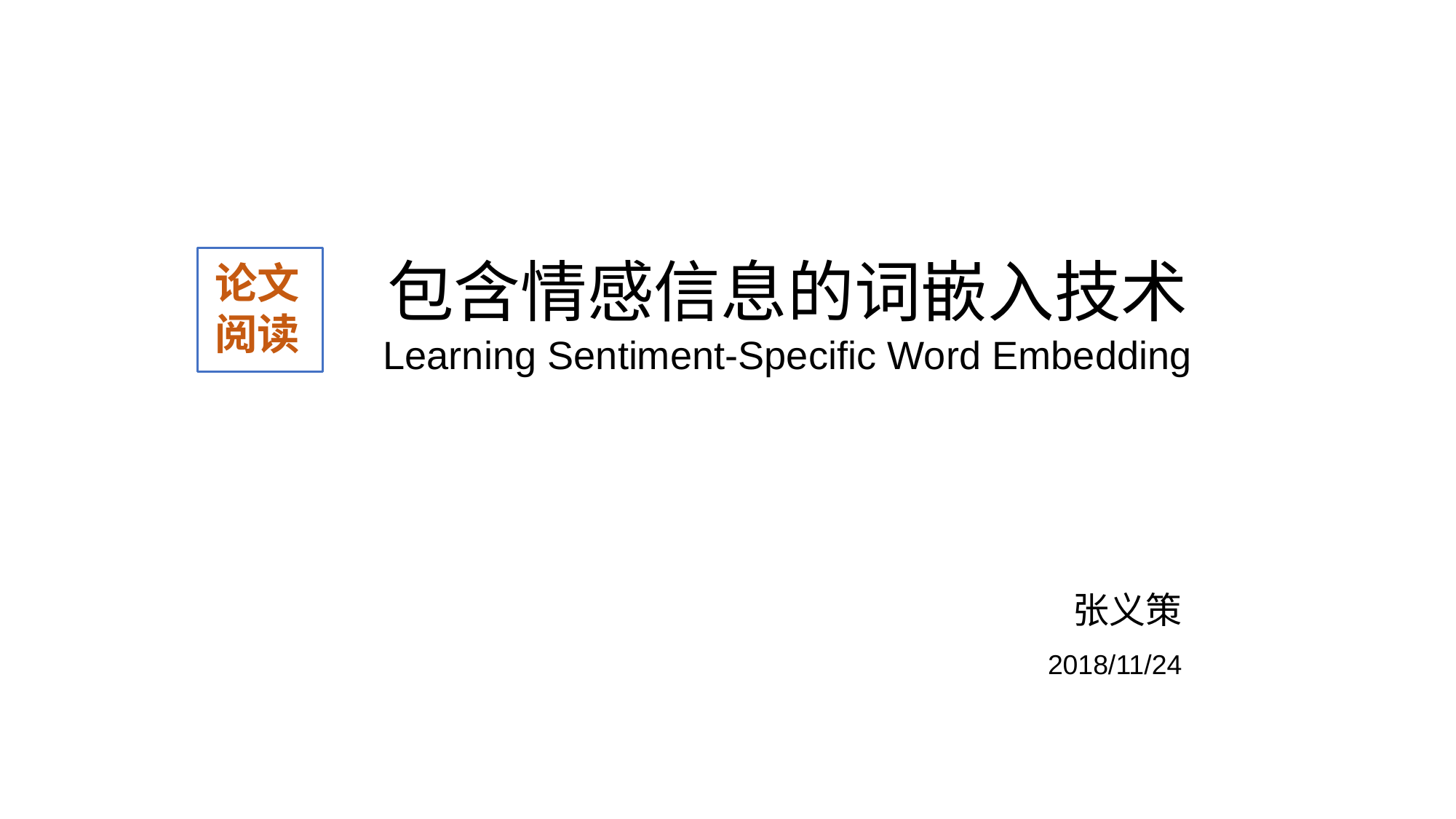

包含情感信息的词嵌入技术
Learning Sentiment-Specific Word Embedding
论文阅读
张义策
2018/11/24